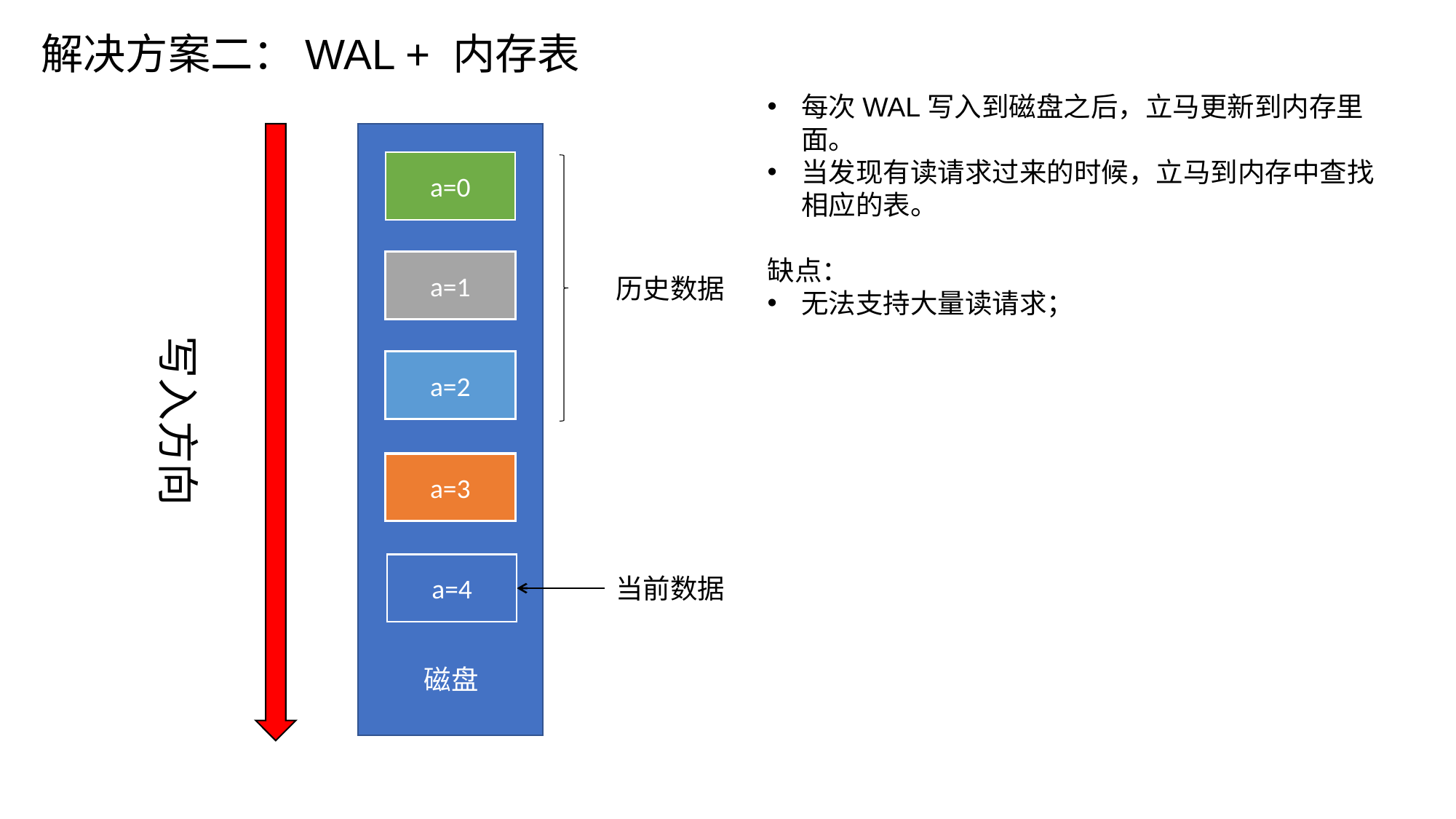

解决方案二：WAL + 内存表
每次WAL写入到磁盘之后，立马更新到内存里面。
当发现有读请求过来的时候，立马到内存中查找相应的表。

缺点：
无法支持大量读请求；

a=0

写入方向
a=1
历史数据
a=2
a=3
a=4
当前数据
磁盘